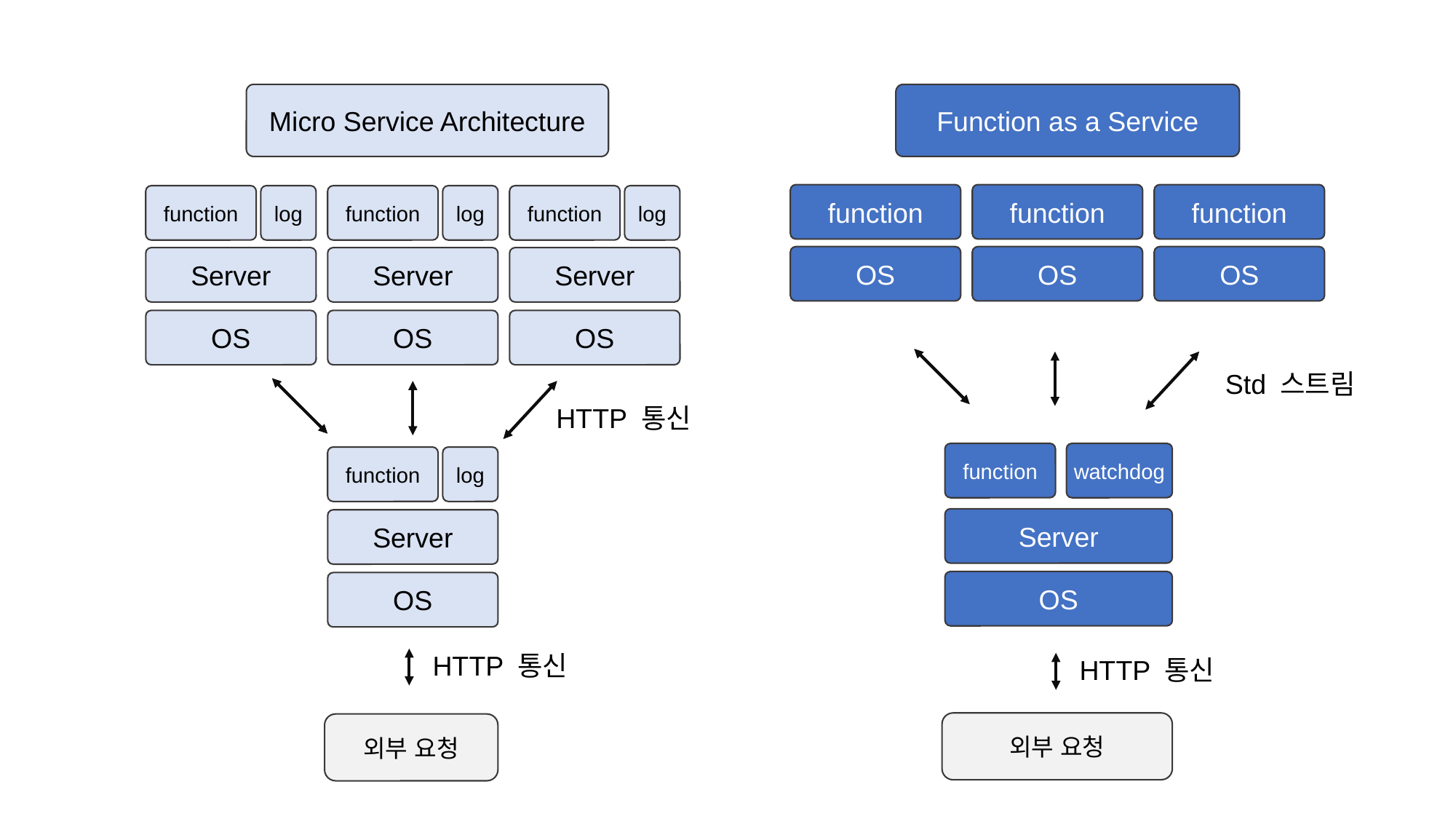

Micro Service Architecture
Function as a Service
function
function
function
function
log
function
log
function
log
OS
OS
OS
Server
Server
Server
OS
OS
OS
Std 스트림
HTTP 통신
function
watchdog
function
log
Server
Server
OS
OS
HTTP 통신
HTTP 통신
외부 요청
외부 요청